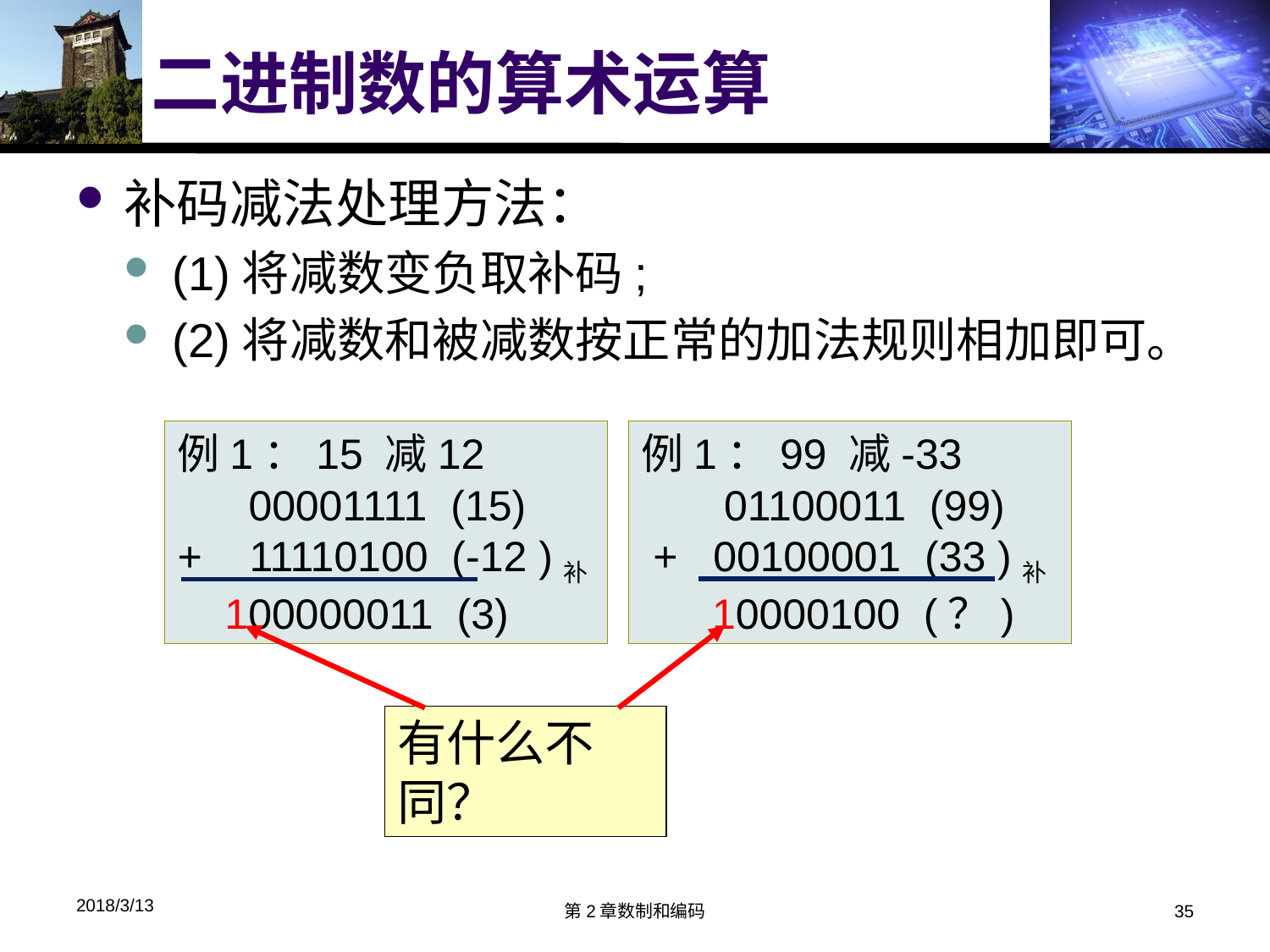

# 二进制数的算术运算
补码减法处理方法：
(1)将减数变负取补码;
(2)将减数和被减数按正常的加法规则相加即可。
例1：15 减12
      00001111  (15)
+    11110100  (-12 )补
    100000011  (3)
例1：99 减-33
       01100011  (99)
 +   00100001  (33 )补
      10000100  (？)
有什么不同？
2018/3/13
第2章数制和编码
35